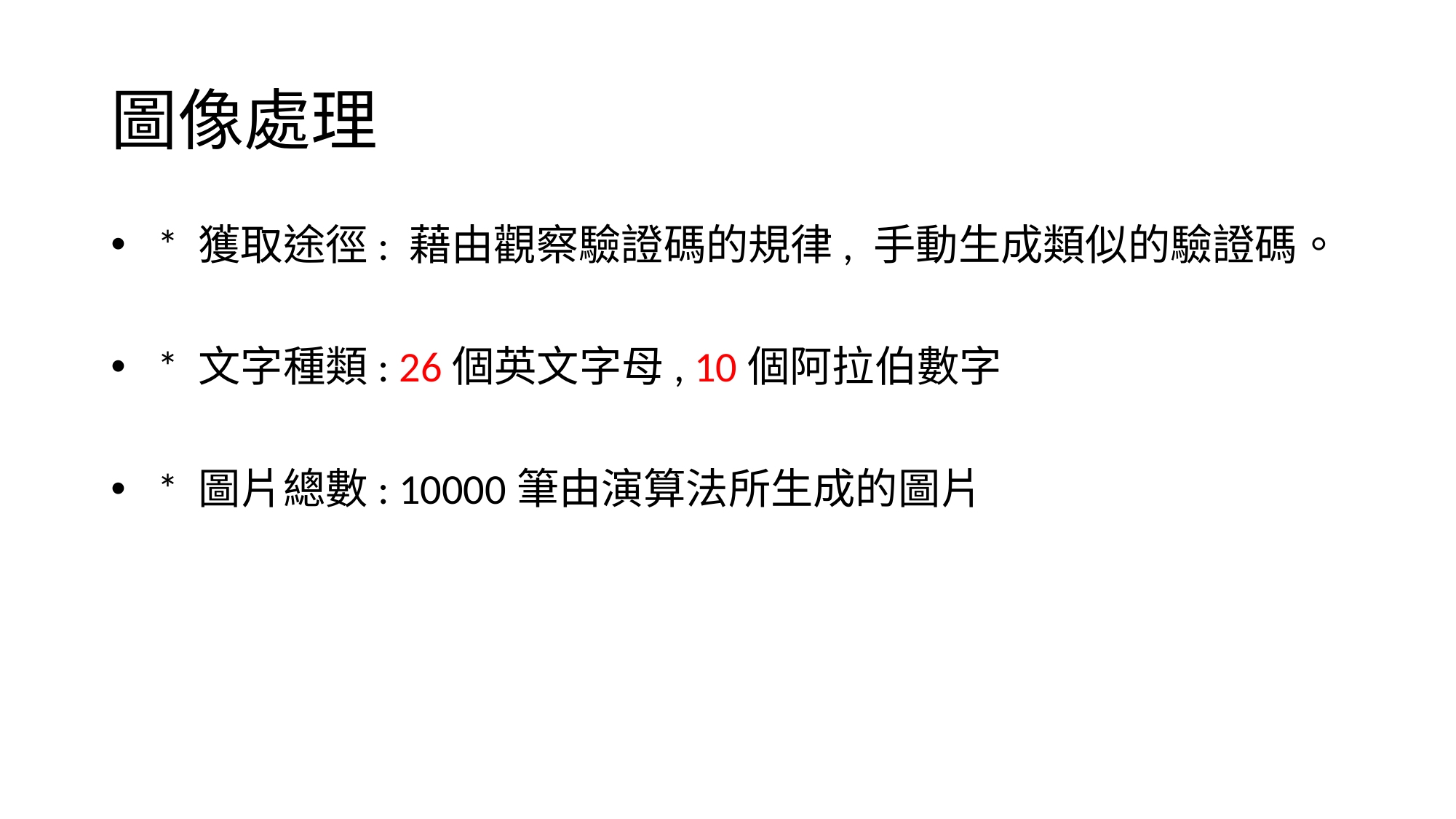

# 圖像處理
  * 獲取途徑: 藉由觀察驗證碼的規律, 手動生成類似的驗證碼。

  * 文字種類: 26個英文字母, 10個阿拉伯數字

  * 圖片總數: 10000筆由演算法所生成的圖片